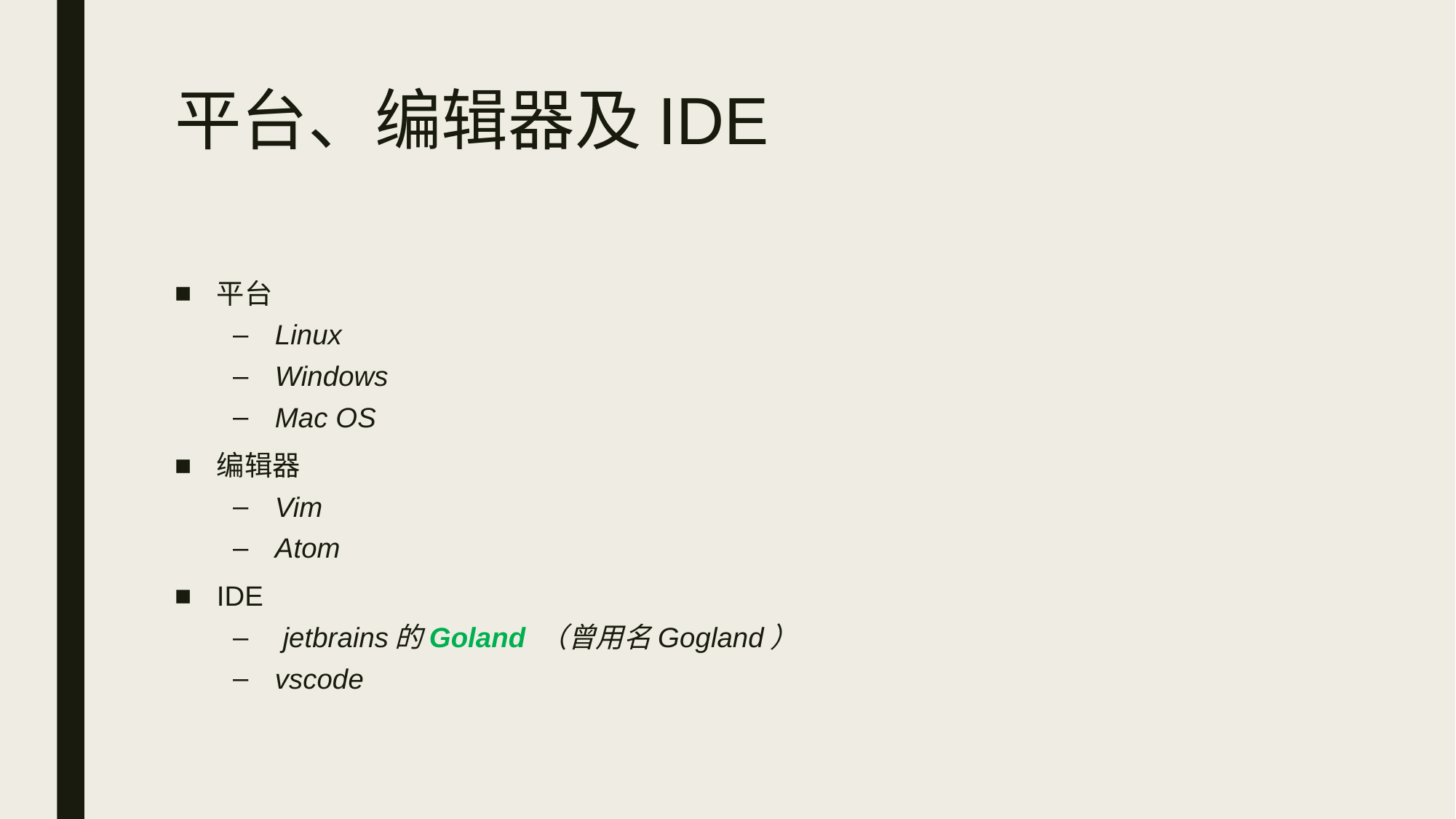

# 平台、编辑器及IDE
平台
Linux
Windows
Mac OS
编辑器
Vim
Atom
IDE
 jetbrains的Goland （曾用名Gogland）
vscode